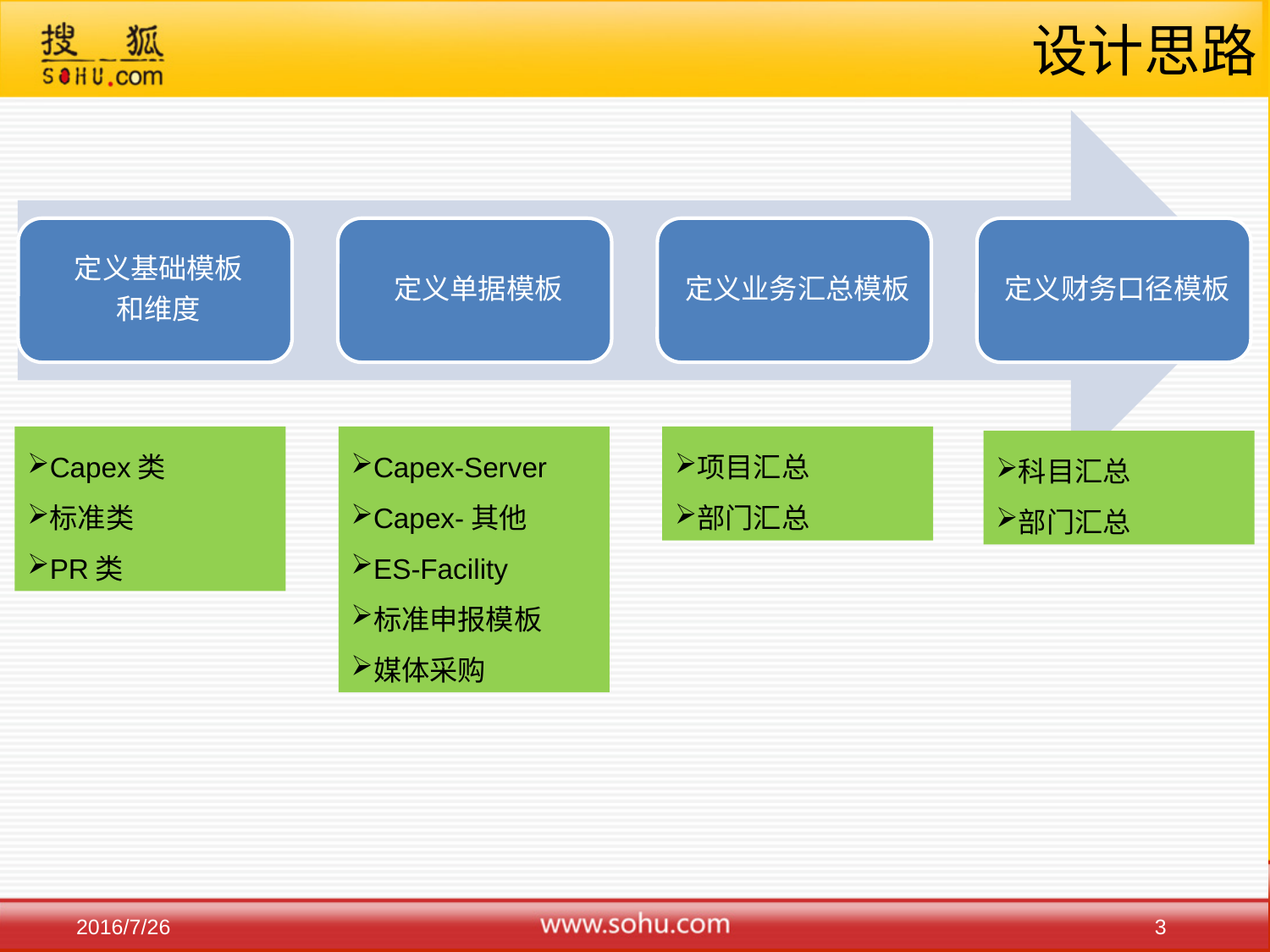

# 设计思路
定义基础模板
和维度
定义单据模板
定义业务汇总模板
定义财务口径模板
Capex-Server
Capex-其他
ES-Facility
标准申报模板
媒体采购
项目汇总
部门汇总
Capex类
标准类
PR类
科目汇总
部门汇总
3